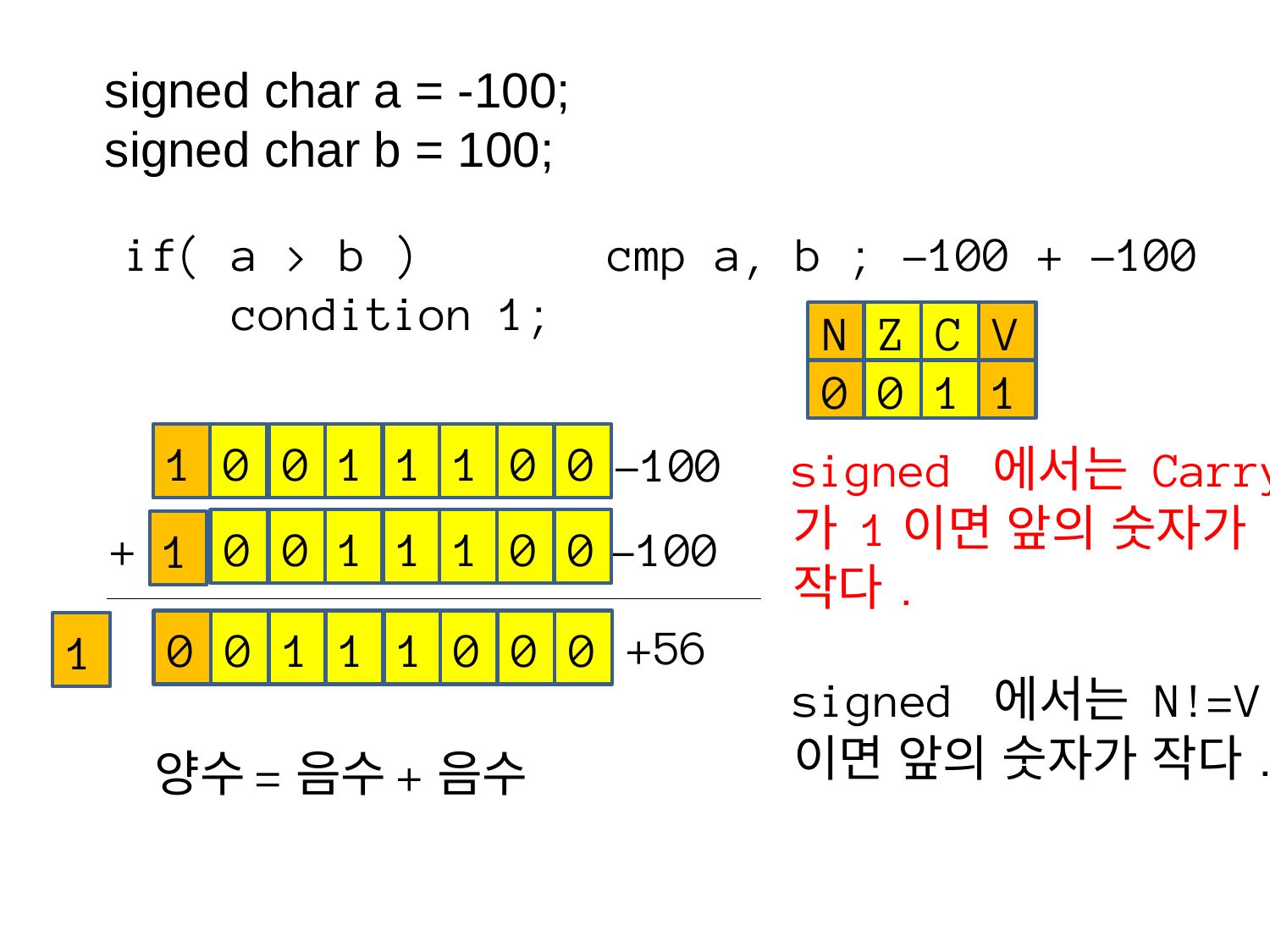

signed char a = -100;
signed char b = 100;
if( a > b )       cmp a, b ; -100 + -100
    condition 1;
N
Z
C
V
0
0
1
1
-100
1
0
0
1
1
1
0
0
signed 에서는 Carry가 1이면 앞의 숫자가 작다.
+
-100
0
0
1
1
1
0
0
1
+56
0
0
1
1
1
0
0
0
1
signed 에서는 N!=V이면 앞의 숫자가 작다.
양수=음수+음수